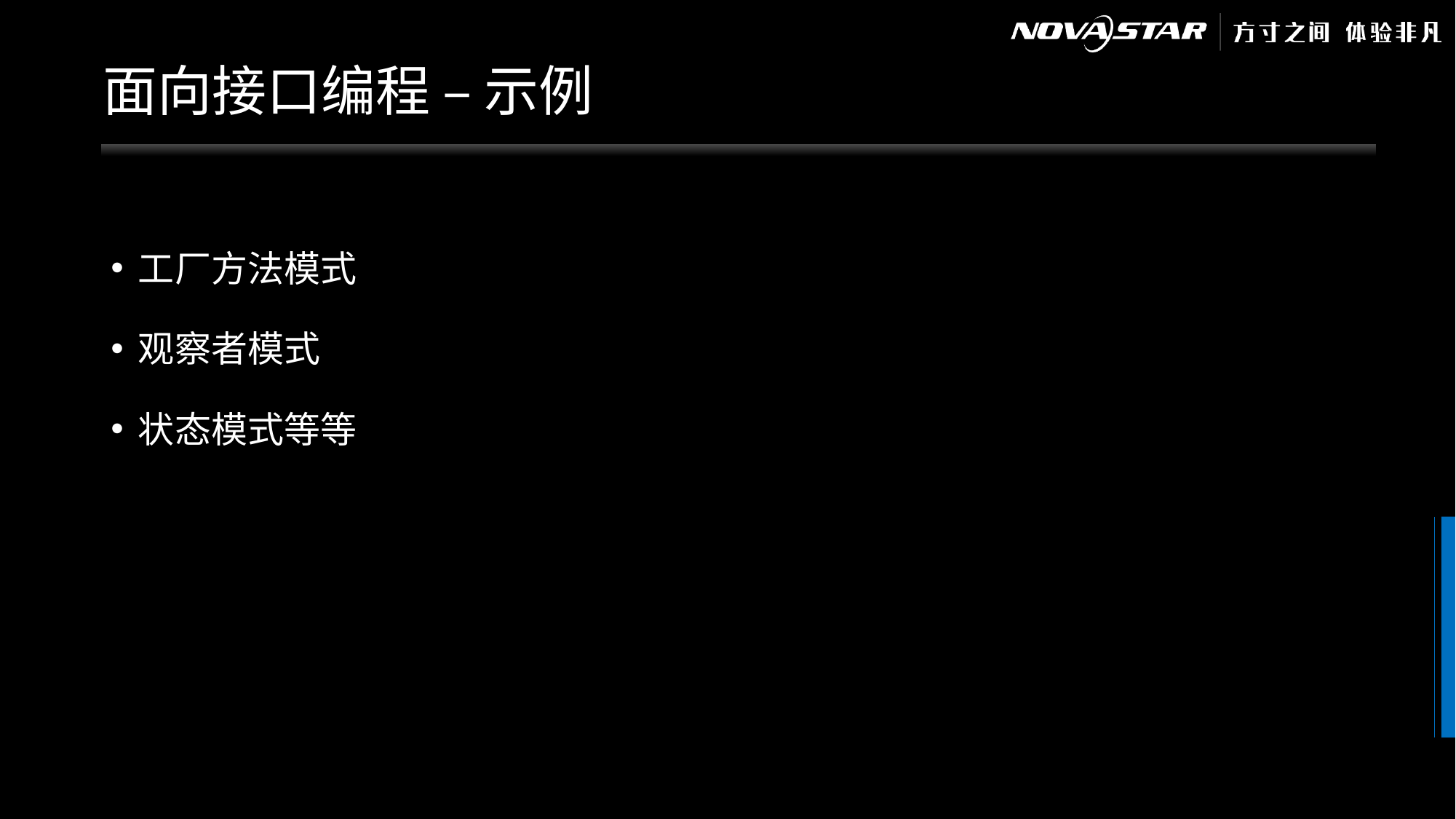

# 面向接口编程 – 示例

工厂方法模式
观察者模式
状态模式等等